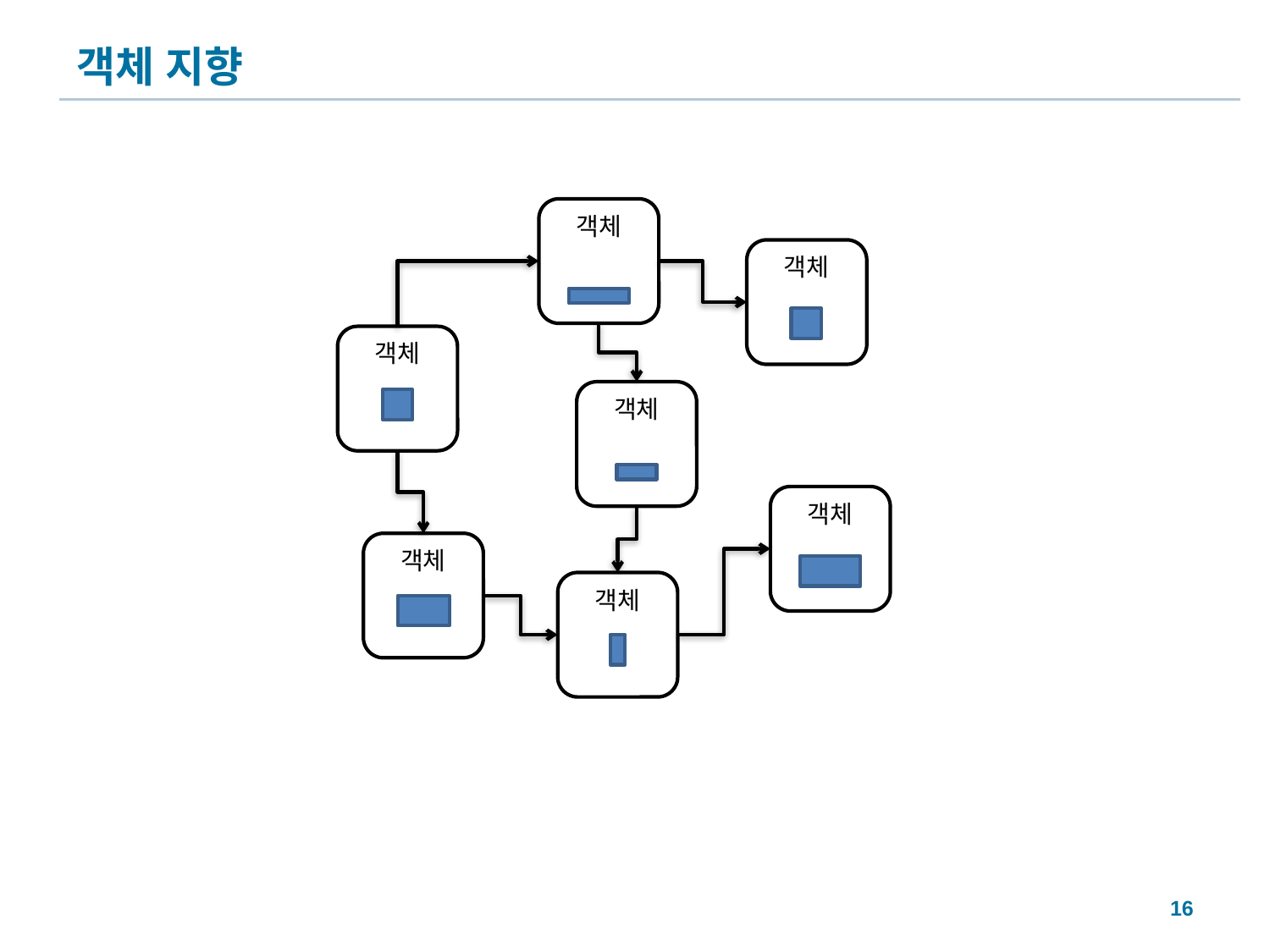

# 객체 지향
객체

객체

객체

객체

객체

객체

객체

16